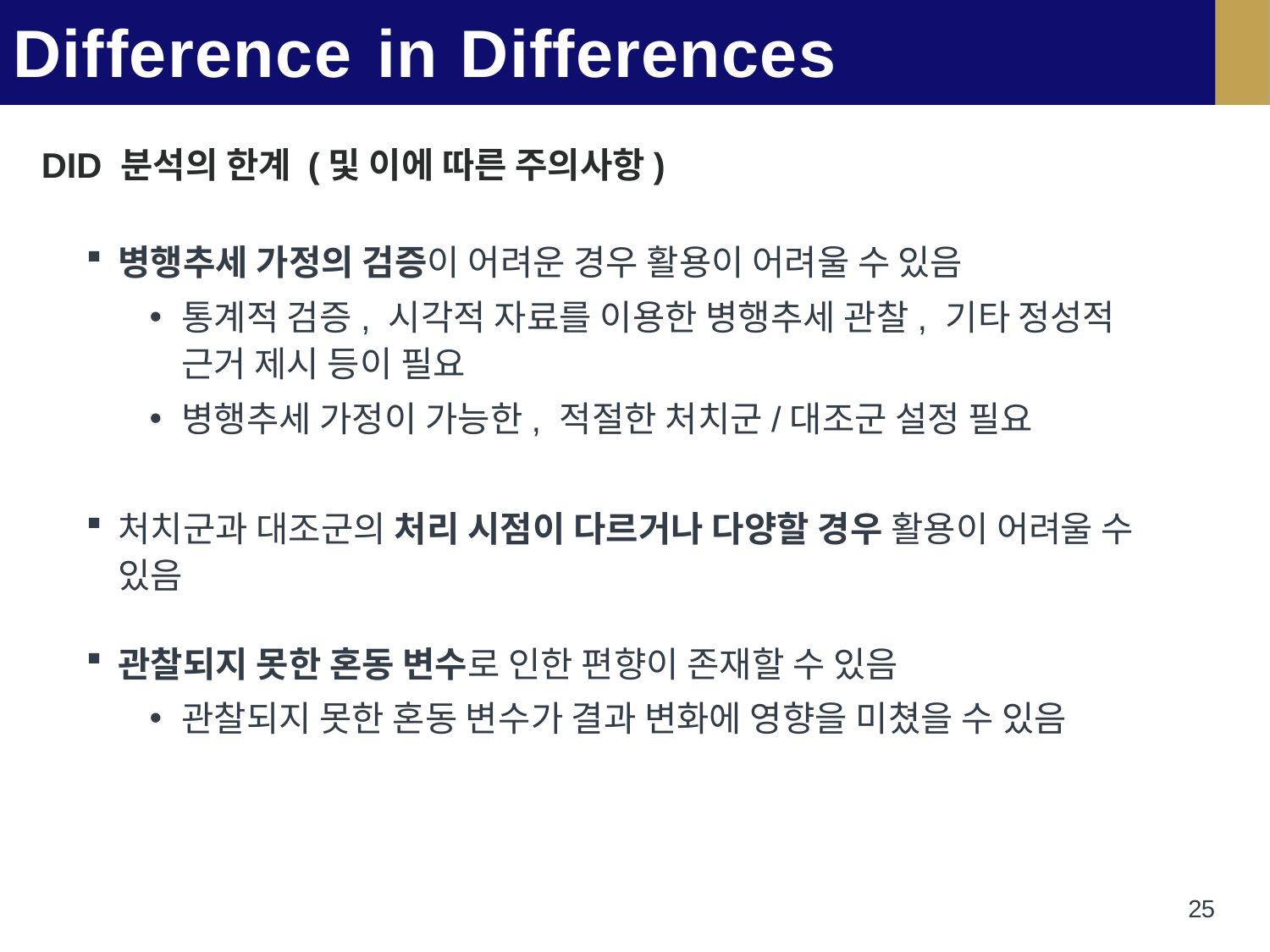

# Difference in Differences
DID 분석의 한계 (및 이에 따른 주의사항)

병행추세 가정의 검증이 어려운 경우 활용이 어려울 수 있음
통계적 검증, 시각적 자료를 이용한 병행추세 관찰, 기타 정성적 근거 제시 등이 필요
병행추세 가정이 가능한, 적절한 처치군/대조군 설정 필요
처치군과 대조군의 처리 시점이 다르거나 다양할 경우 활용이 어려울 수 있음

관찰되지 못한 혼동 변수로 인한 편향이 존재할 수 있음
관찰되지 못한 혼동 변수가 결과 변화에 영향을 미쳤을 수 있음
25